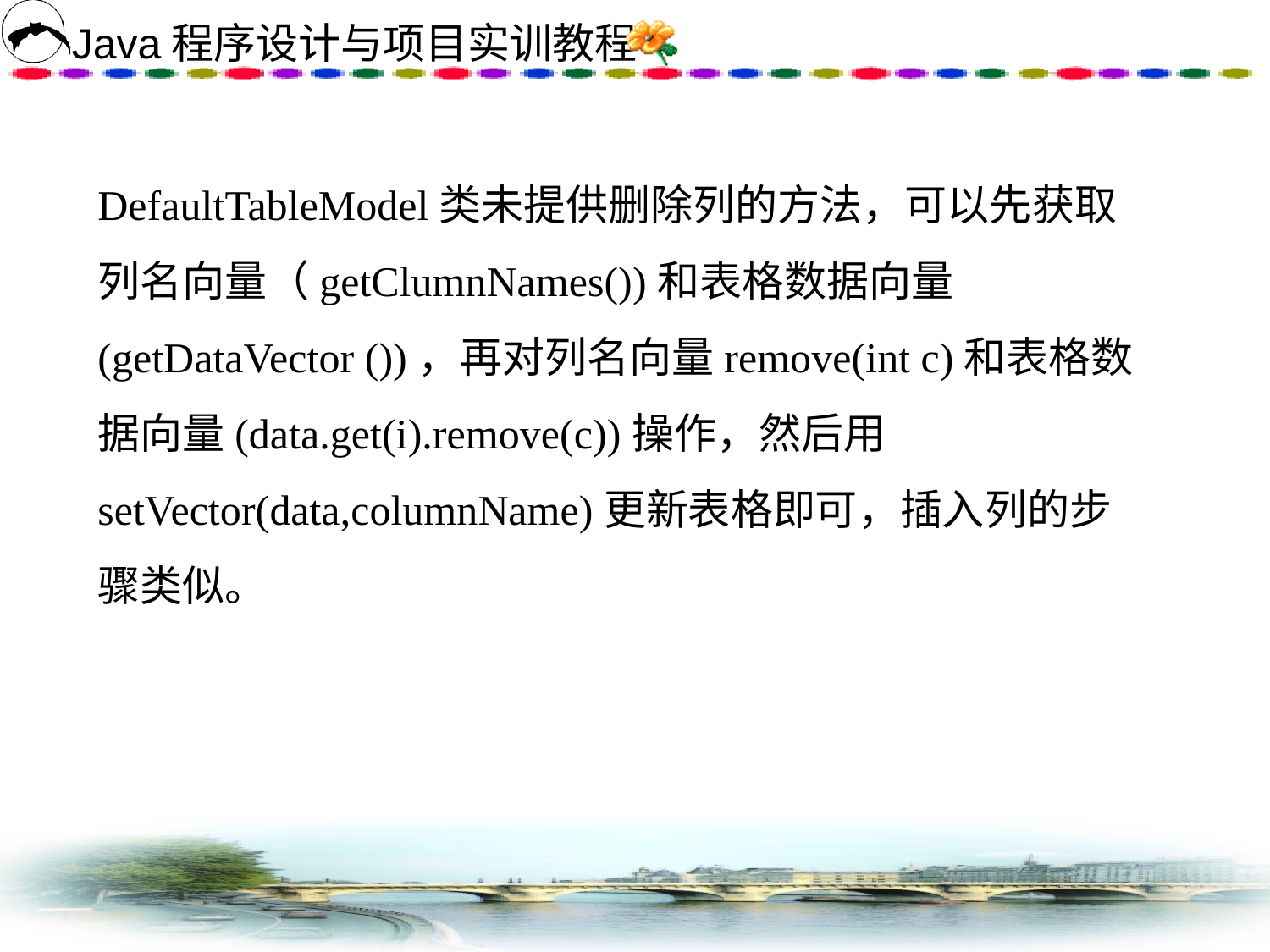

DefaultTableModel类未提供删除列的方法，可以先获取列名向量（getClumnNames())和表格数据向量(getDataVector ())，再对列名向量remove(int c)和表格数据向量(data.get(i).remove(c))操作，然后用setVector(data,columnName)更新表格即可，插入列的步骤类似。